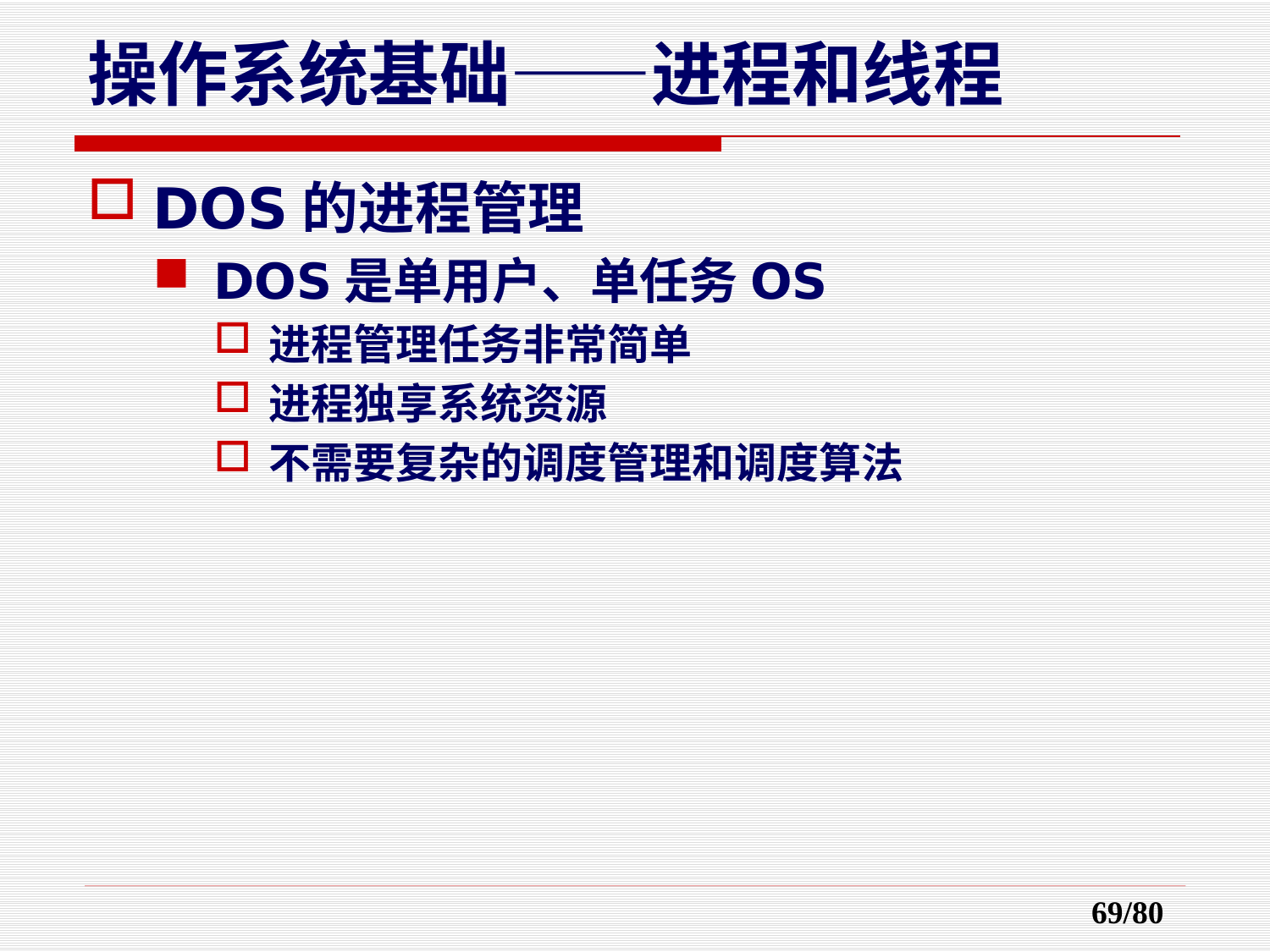

操作系统基础——进程和线程
DOS的进程管理
DOS是单用户、单任务OS
进程管理任务非常简单
进程独享系统资源
不需要复杂的调度管理和调度算法